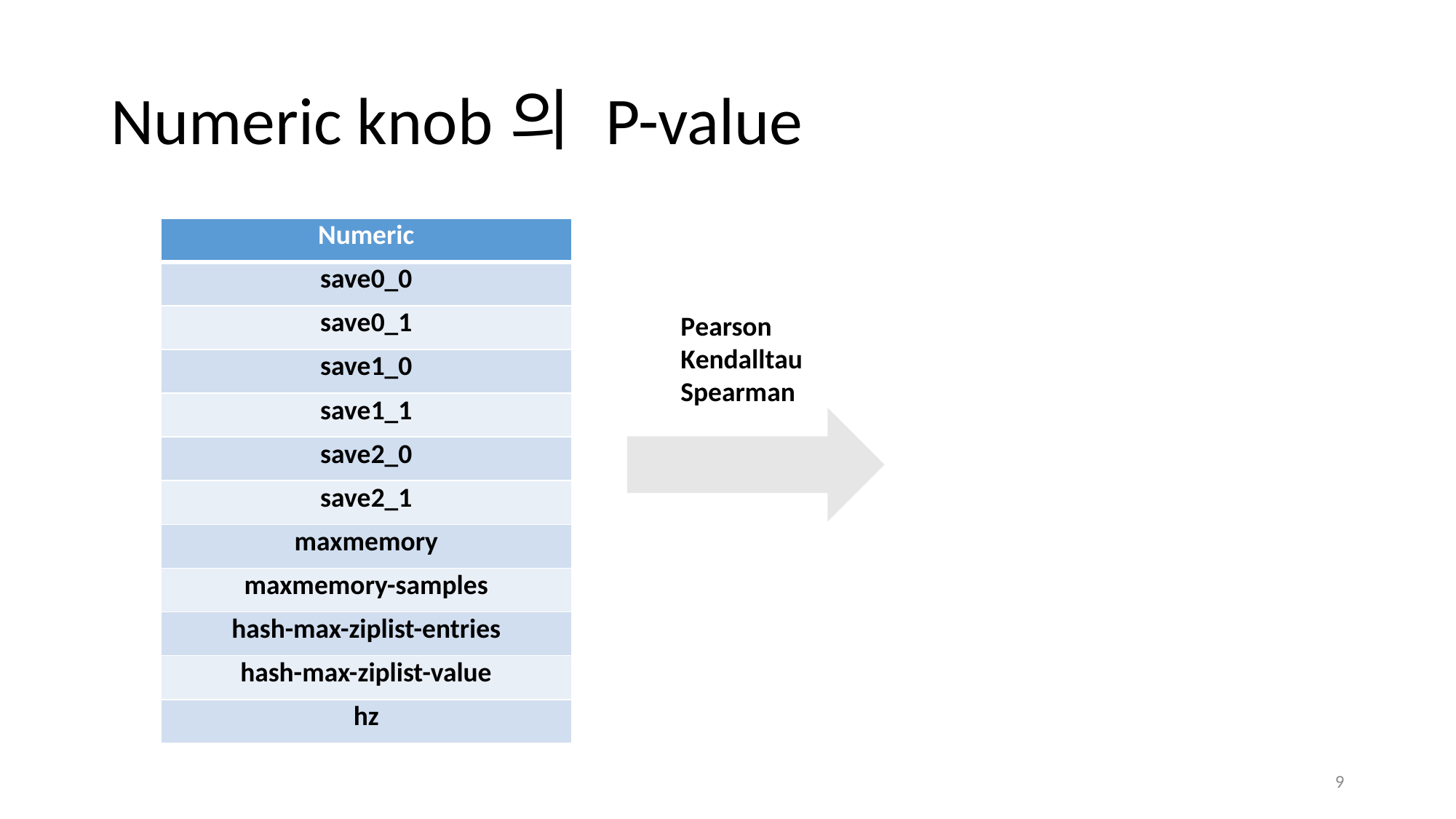

# Numeric knob의 P-value
| Numeric |
| --- |
| save0\_0 |
| save0\_1 |
| save1\_0 |
| save1\_1 |
| save2\_0 |
| save2\_1 |
| maxmemory |
| maxmemory-samples |
| hash-max-ziplist-entries |
| hash-max-ziplist-value |
| hz |
Pearson
Kendalltau
Spearman

9